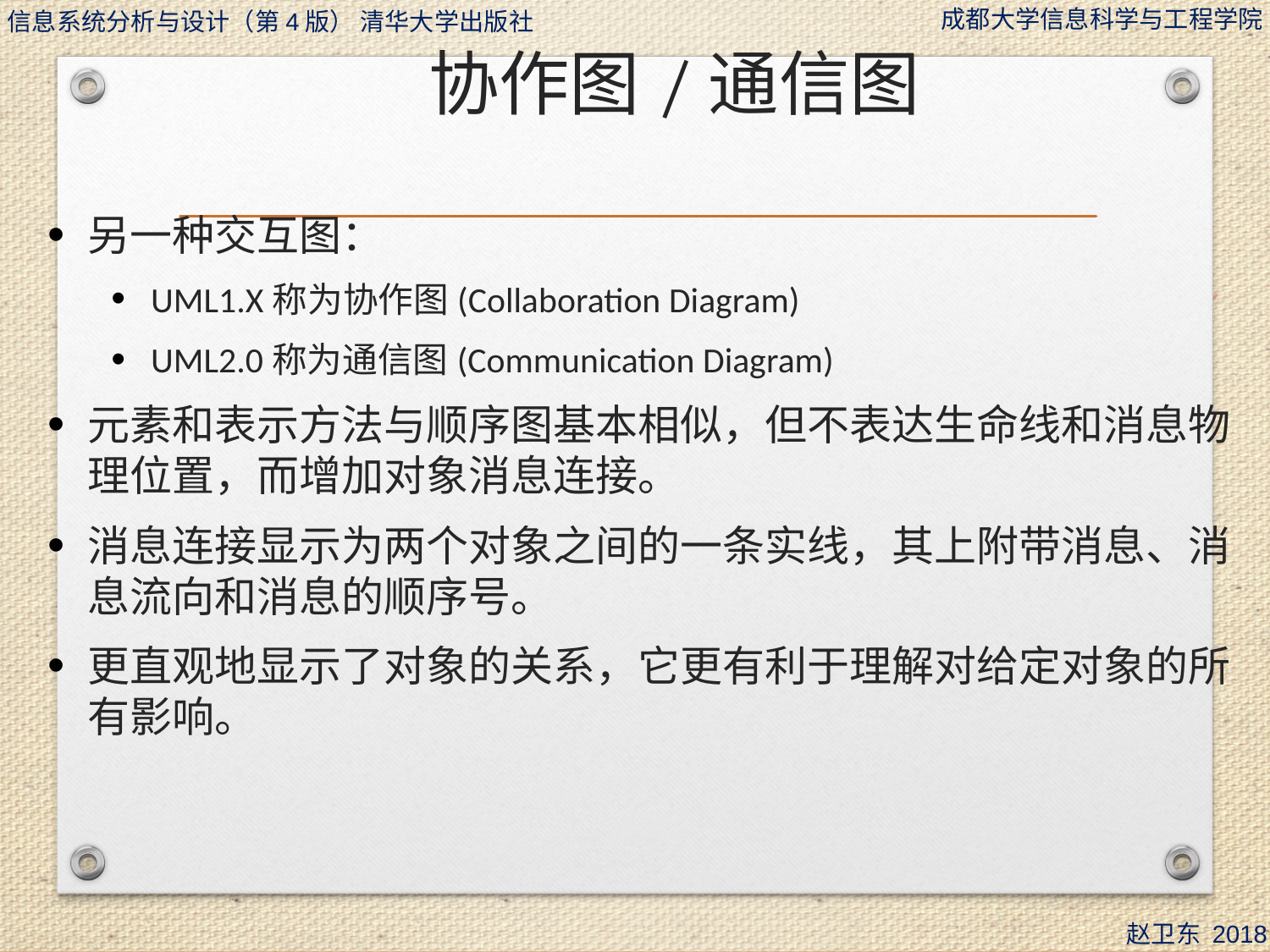

# 协作图/通信图
另一种交互图：
UML1.X称为协作图(Collaboration Diagram)
UML2.0称为通信图(Communication Diagram)
元素和表示方法与顺序图基本相似，但不表达生命线和消息物理位置，而增加对象消息连接。
消息连接显示为两个对象之间的一条实线，其上附带消息、消息流向和消息的顺序号。
更直观地显示了对象的关系，它更有利于理解对给定对象的所有影响。